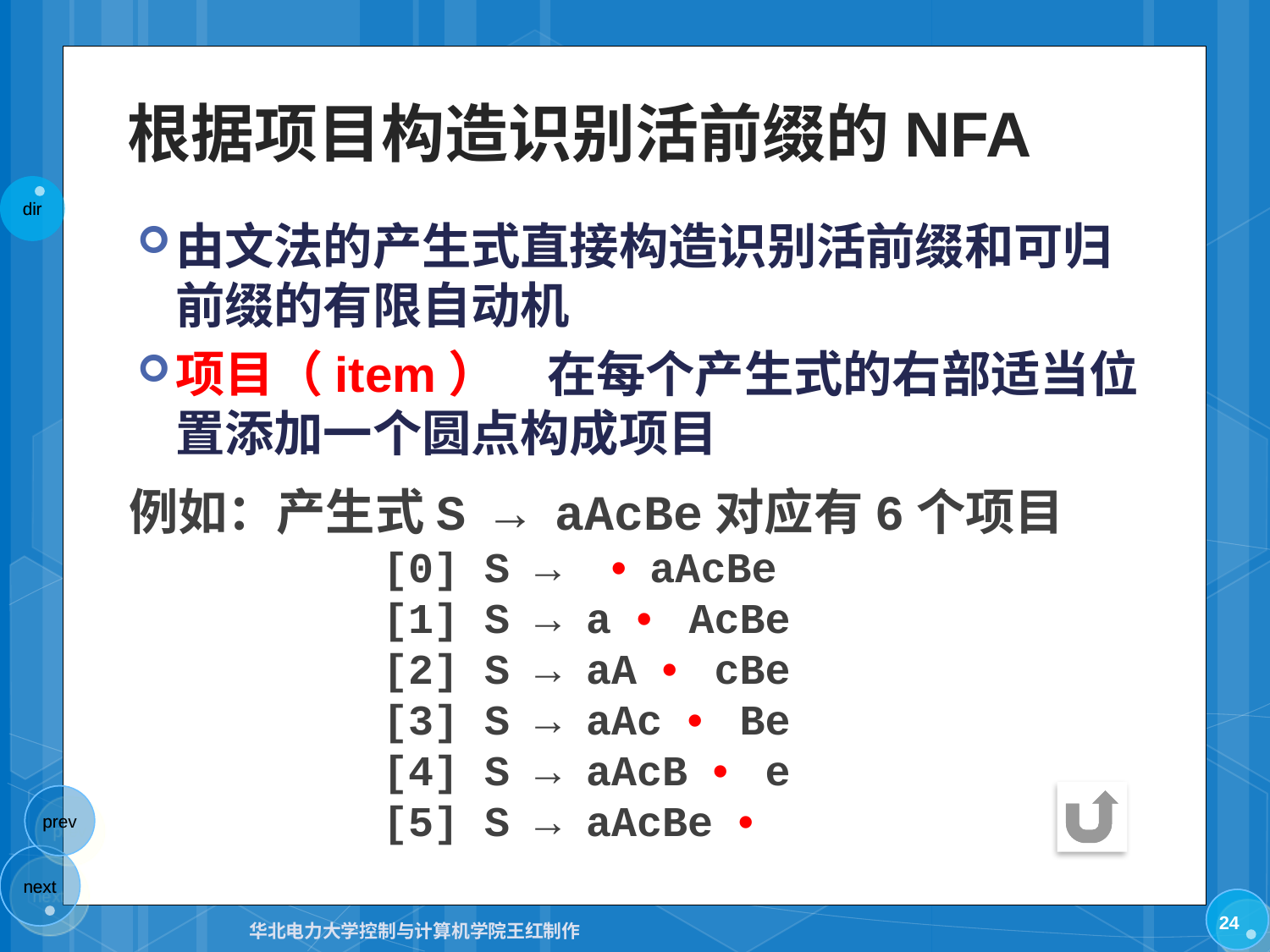

# 根据项目构造识别活前缀的NFA
由文法的产生式直接构造识别活前缀和可归前缀的有限自动机
项目（item）　在每个产生式的右部适当位置添加一个圆点构成项目
例如：产生式S → aAcBe对应有6个项目
		[0] S →  •  aAcBe
		[1] S → a •  AcBe
		[2] S → aA •  cBe
		[3] S → aAc •  Be
		[4] S → aAcB •  e
		[5] S → aAcBe •

24
华北电力大学控制与计算机学院王红制作